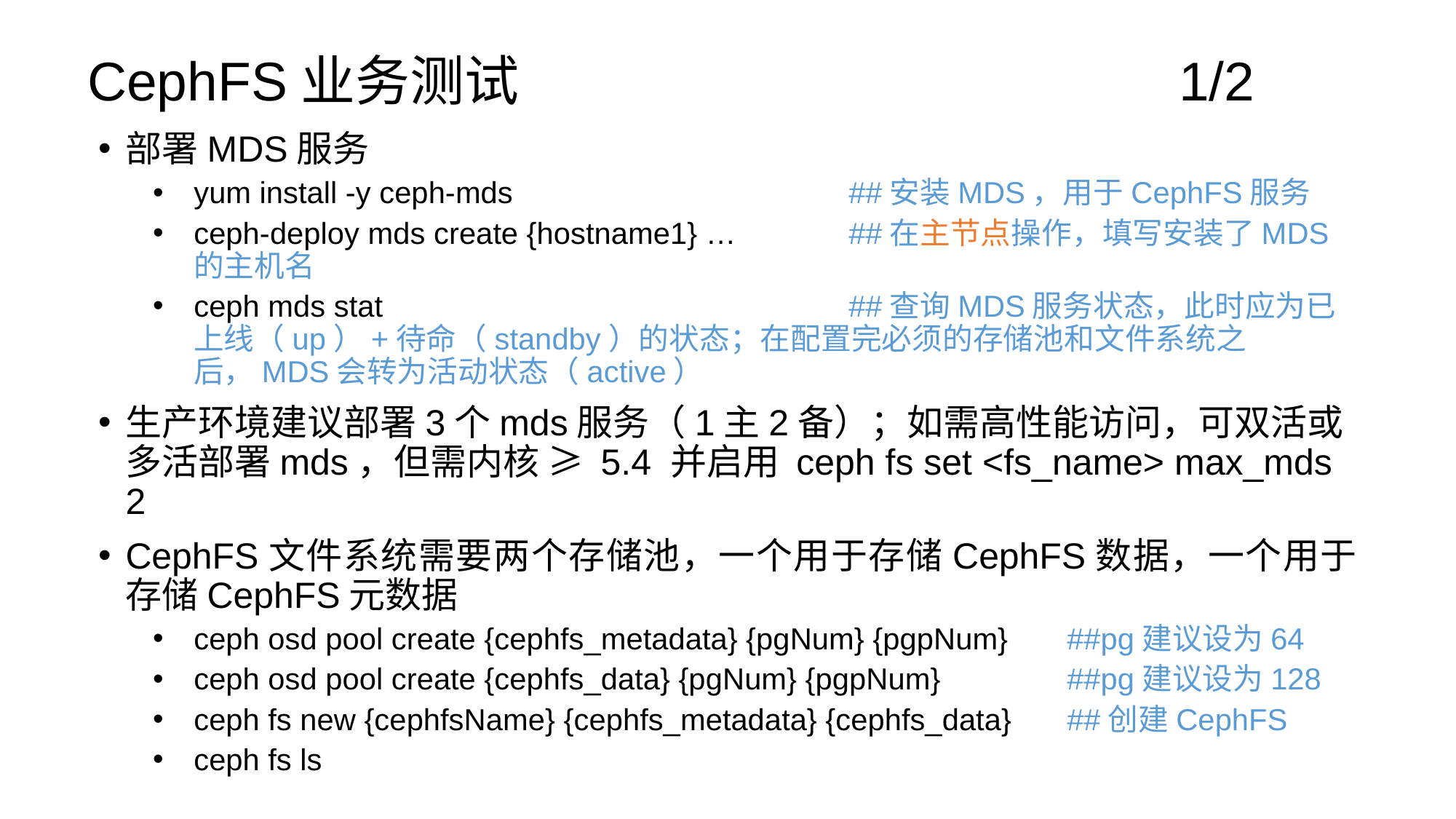

# CephFS业务测试							1/2
部署MDS服务
yum install -y ceph-mds				##安装MDS，用于CephFS服务
ceph-deploy mds create {hostname1} …		##在主节点操作，填写安装了MDS的主机名
ceph mds stat					##查询MDS服务状态，此时应为已上线（up）+待命（standby）的状态；在配置完必须的存储池和文件系统之后，MDS会转为活动状态（active）
生产环境建议部署3个mds服务（1主2备）；如需高性能访问，可双活或多活部署mds，但需内核 ≥ 5.4 并启用 ceph fs set <fs_name> max_mds 2
CephFS文件系统需要两个存储池，一个用于存储CephFS数据，一个用于存储CephFS元数据
ceph osd pool create {cephfs_metadata} {pgNum} {pgpNum}	##pg建议设为64
ceph osd pool create {cephfs_data} {pgNum} {pgpNum}		##pg建议设为128
ceph fs new {cephfsName} {cephfs_metadata} {cephfs_data}	##创建CephFS
ceph fs ls